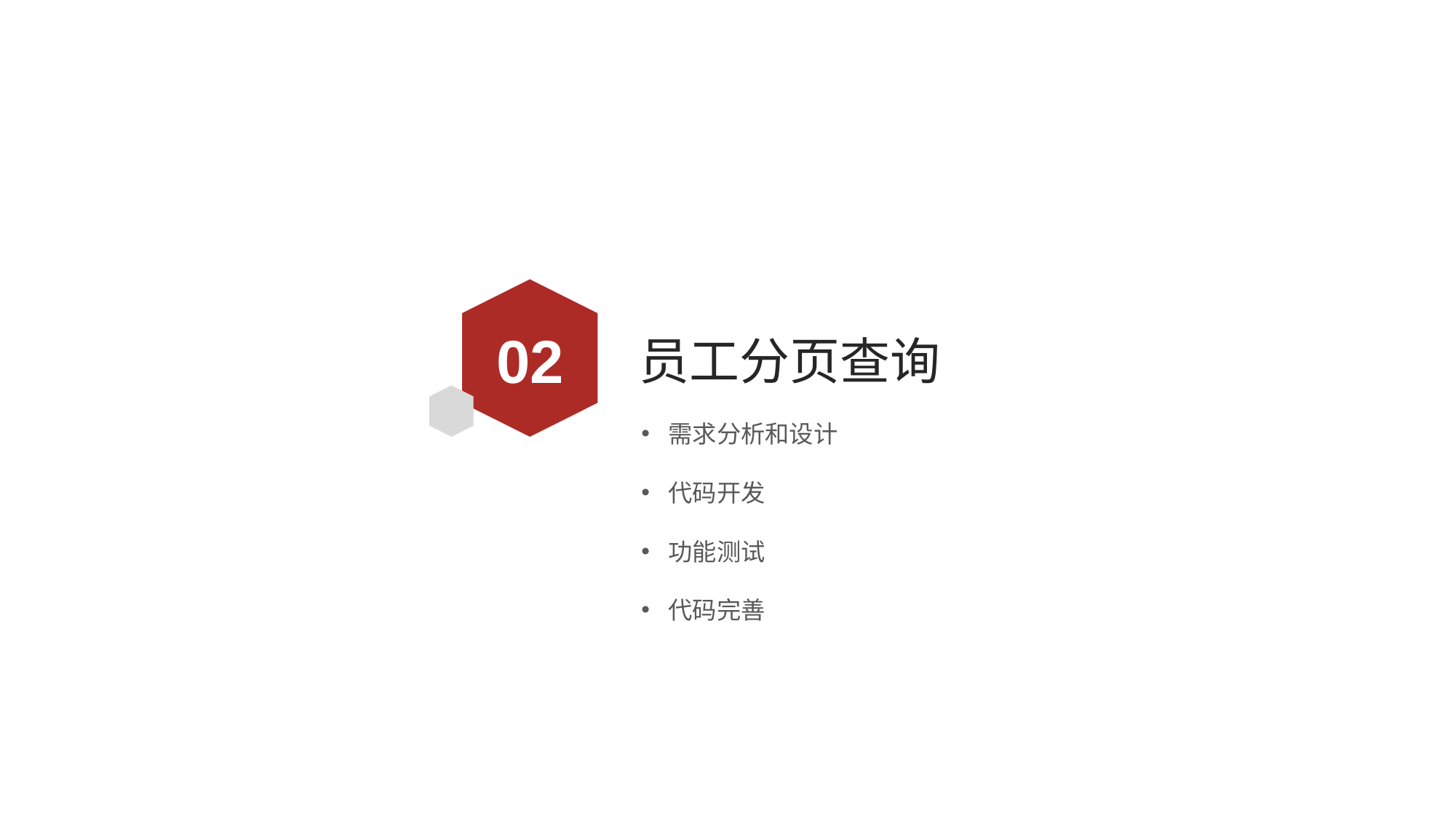

02
# 员工分页查询
需求分析和设计
代码开发
功能测试
代码完善